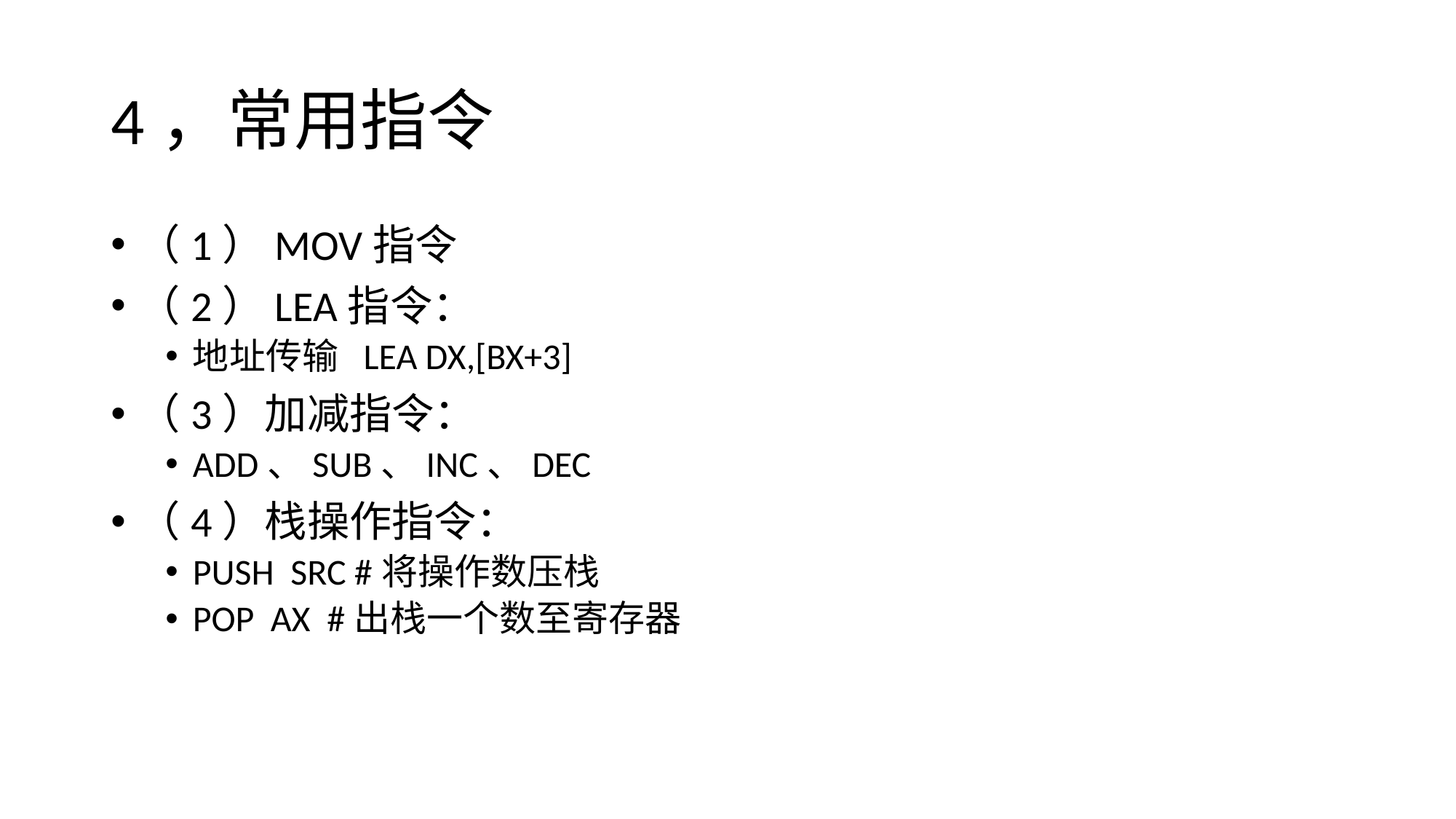

# 4，常用指令
（1）MOV指令
（2）LEA指令：
地址传输  LEA DX,[BX+3]
（3）加减指令：
ADD、SUB、INC、DEC
（4）栈操作指令：
PUSH  SRC #将操作数压栈
POP  AX  #出栈一个数至寄存器